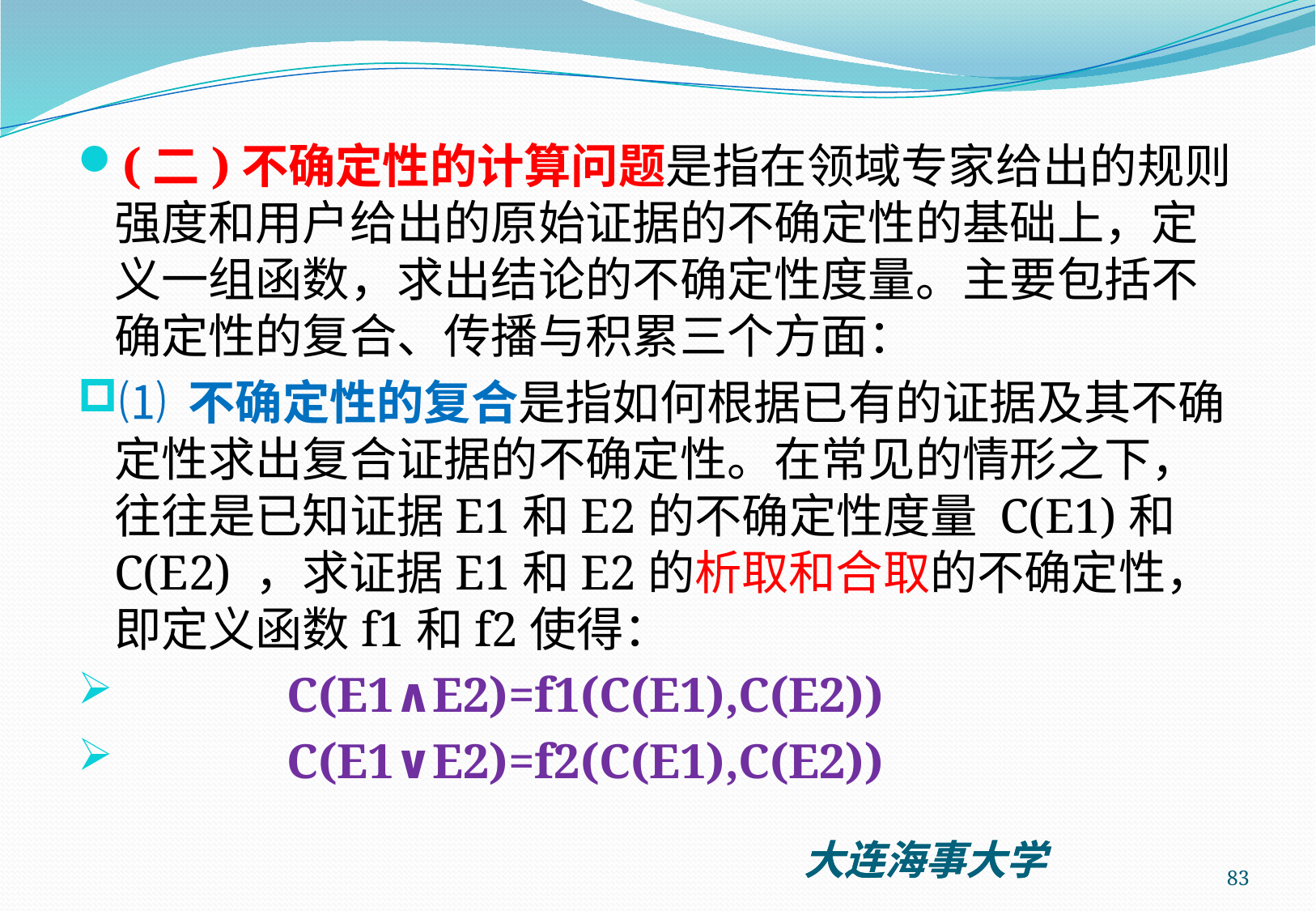

(二)不确定性的计算问题是指在领域专家给出的规则强度和用户给出的原始证据的不确定性的基础上，定义一组函数，求出结论的不确定性度量。主要包括不确定性的复合、传播与积累三个方面：
⑴ 不确定性的复合是指如何根据已有的证据及其不确定性求出复合证据的不确定性。在常见的情形之下，往往是已知证据E1和E2的不确定性度量 C(E1)和C(E2) ，求证据E1和E2的析取和合取的不确定性，即定义函数f1和f2使得：
              C(E1∧E2)=f1(C(E1),C(E2))
              C(E1∨E2)=f2(C(E1),C(E2))
83